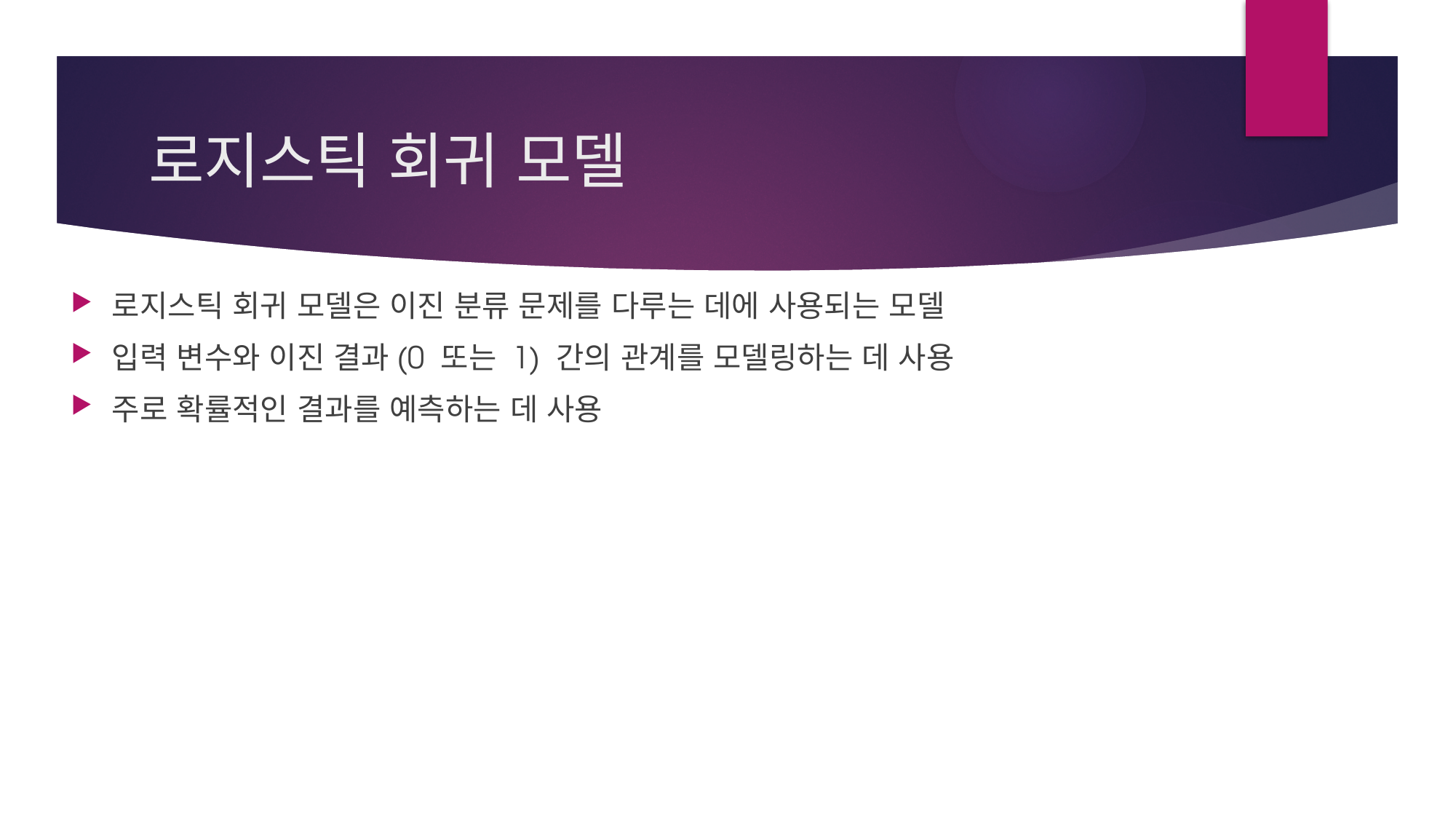

# 로지스틱 회귀 모델
로지스틱 회귀 모델은 이진 분류 문제를 다루는 데에 사용되는 모델
입력 변수와 이진 결과(0 또는 1) 간의 관계를 모델링하는 데 사용
주로 확률적인 결과를 예측하는 데 사용